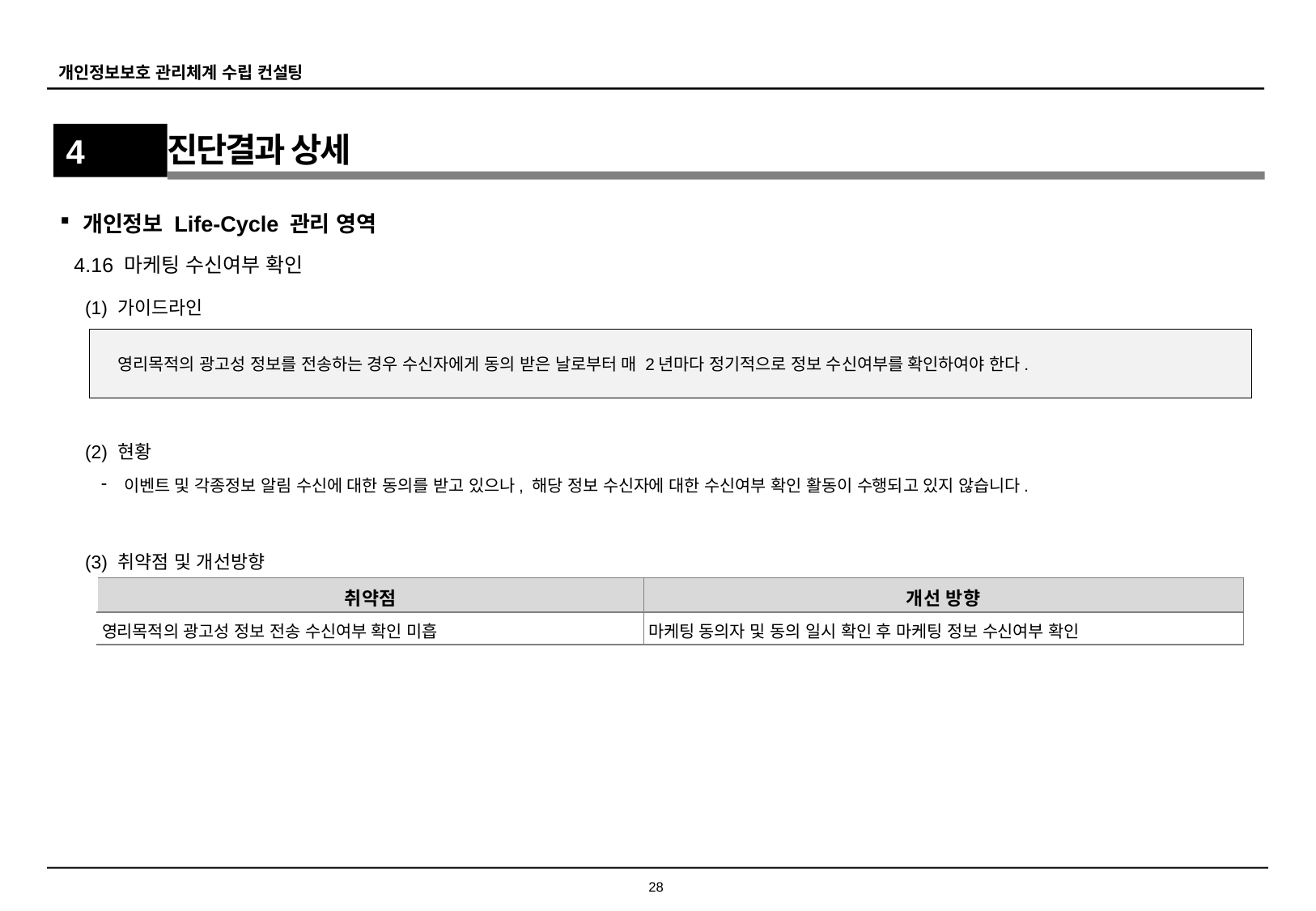

4
진단결과 상세

개인정보 Life-Cycle 관리 영역
4.16 마케팅 수신여부 확인
(1) 가이드라인
영리목적의 광고성 정보를 전송하는 경우 수신자에게 동의 받은 날로부터 매 2년마다 정기적으로 정보 수신여부를 확인하여야 한다.
(2) 현황
이벤트 및 각종정보 알림 수신에 대한 동의를 받고 있으나, 해당 정보 수신자에 대한 수신여부 확인 활동이 수행되고 있지 않습니다.
(3) 취약점 및 개선방향
| 취약점 | 개선 방향 |
| --- | --- |
| 영리목적의 광고성 정보 전송 수신여부 확인 미흡 | 마케팅 동의자 및 동의 일시 확인 후 마케팅 정보 수신여부 확인 |